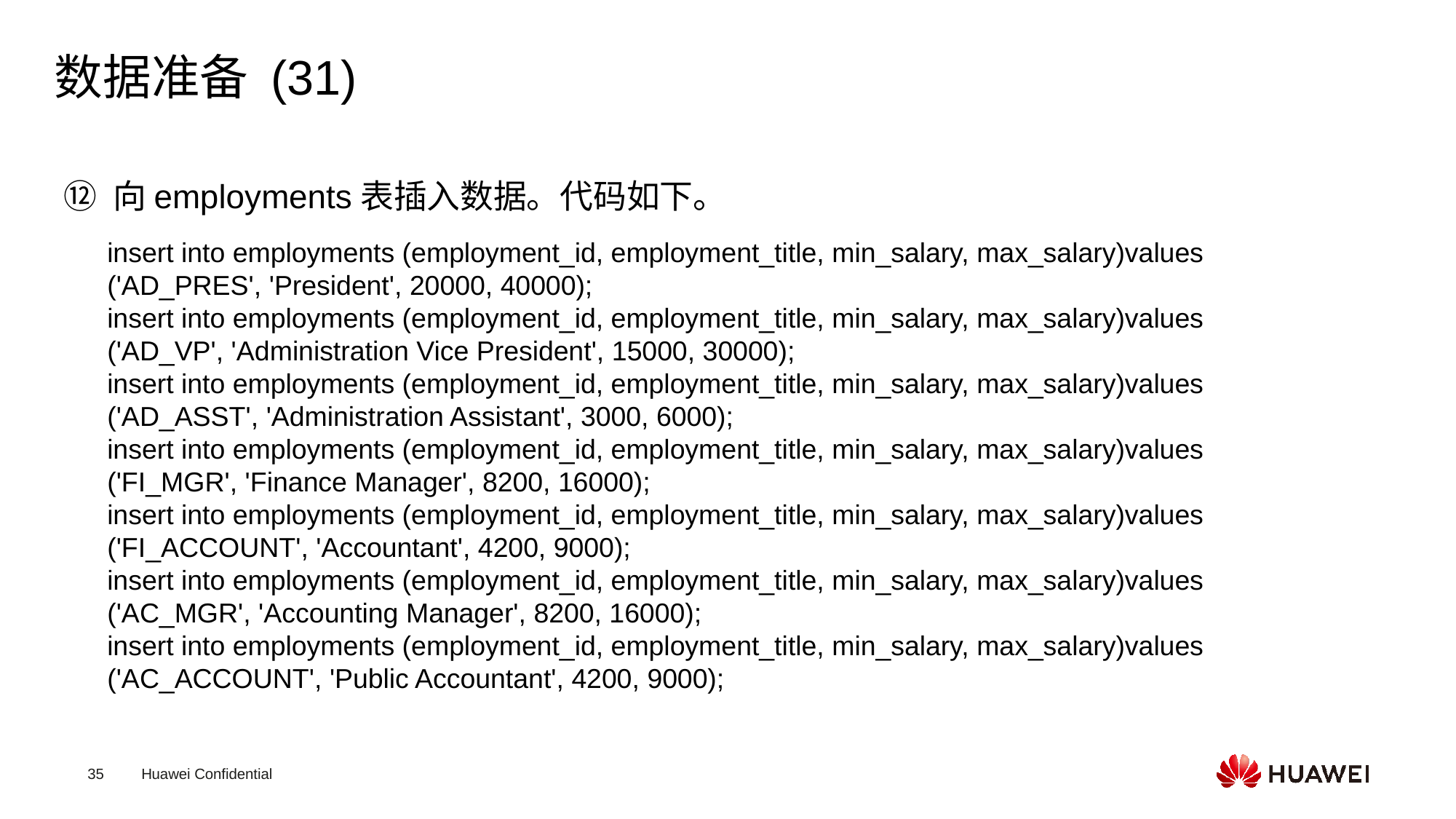

# 数据准备 (31)
⑫ 向employments表插入数据。代码如下。
insert into employments (employment_id, employment_title, min_salary, max_salary)values ('AD_PRES', 'President', 20000, 40000);insert into employments (employment_id, employment_title, min_salary, max_salary)values ('AD_VP', 'Administration Vice President', 15000, 30000);insert into employments (employment_id, employment_title, min_salary, max_salary)values ('AD_ASST', 'Administration Assistant', 3000, 6000);insert into employments (employment_id, employment_title, min_salary, max_salary)values ('FI_MGR', 'Finance Manager', 8200, 16000);insert into employments (employment_id, employment_title, min_salary, max_salary)values ('FI_ACCOUNT', 'Accountant', 4200, 9000);insert into employments (employment_id, employment_title, min_salary, max_salary)values ('AC_MGR', 'Accounting Manager', 8200, 16000);insert into employments (employment_id, employment_title, min_salary, max_salary)values ('AC_ACCOUNT', 'Public Accountant', 4200, 9000);